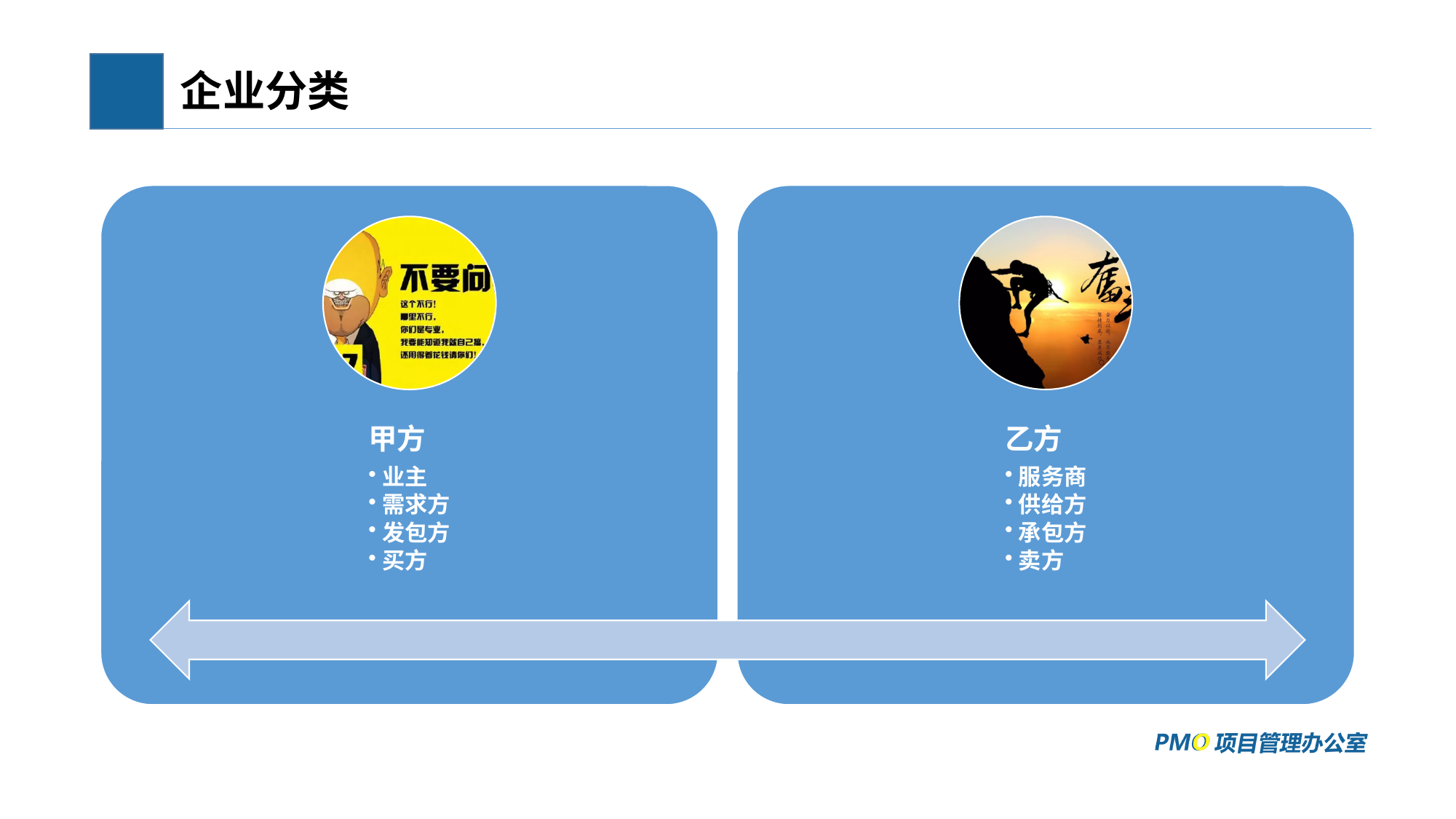

# 企业分类
甲方
业主
需求方
发包方
买方
乙方
服务商
供给方
承包方
卖方